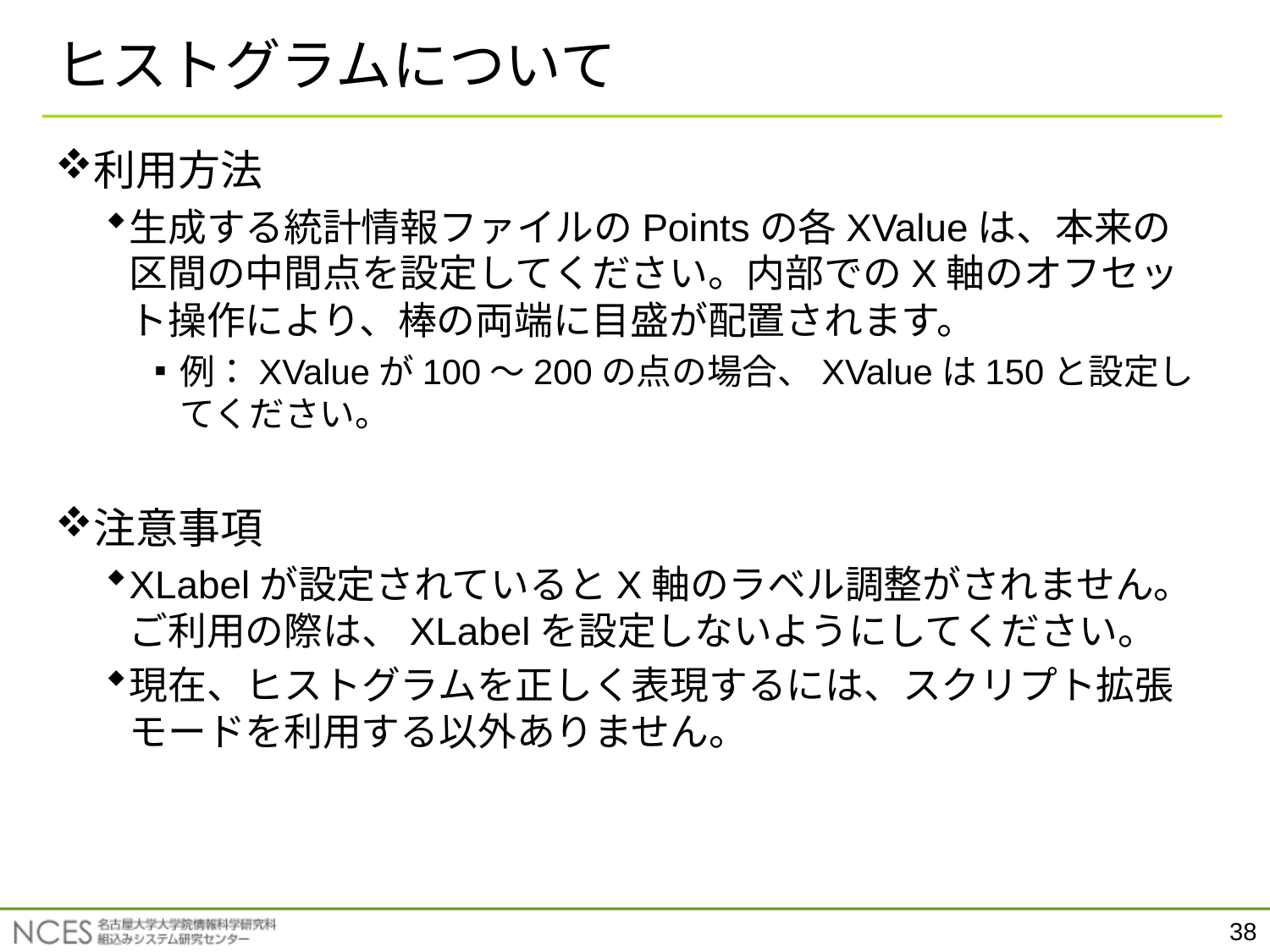

# ヒストグラムについて
利用方法
生成する統計情報ファイルのPointsの各XValueは、本来の区間の中間点を設定してください。内部でのX軸のオフセット操作により、棒の両端に目盛が配置されます。
例：XValueが100～200の点の場合、XValueは150と設定してください。

注意事項
XLabelが設定されているとX軸のラベル調整がされません。ご利用の際は、XLabelを設定しないようにしてください。
現在、ヒストグラムを正しく表現するには、スクリプト拡張モードを利用する以外ありません。
38